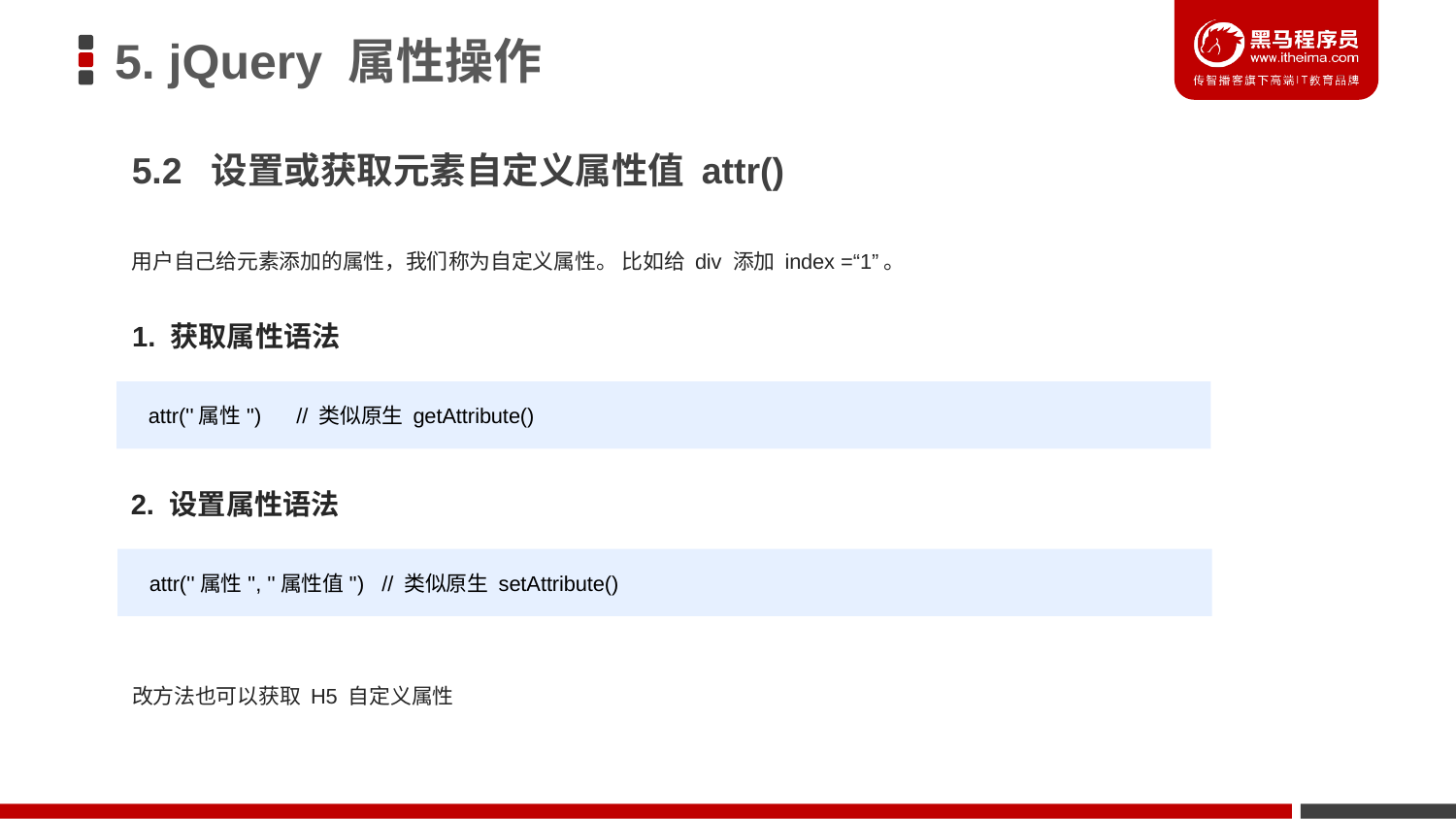

# 5. jQuery 属性操作
5.2  设置或获取元素自定义属性值 attr()
用户自己给元素添加的属性，我们称为自定义属性。 比如给 div 添加 index =“1”。
1. 获取属性语法
attr(''属性'')      // 类似原生 getAttribute()
2. 设置属性语法
attr(''属性'', ''属性值'')   // 类似原生 setAttribute()
改方法也可以获取 H5 自定义属性